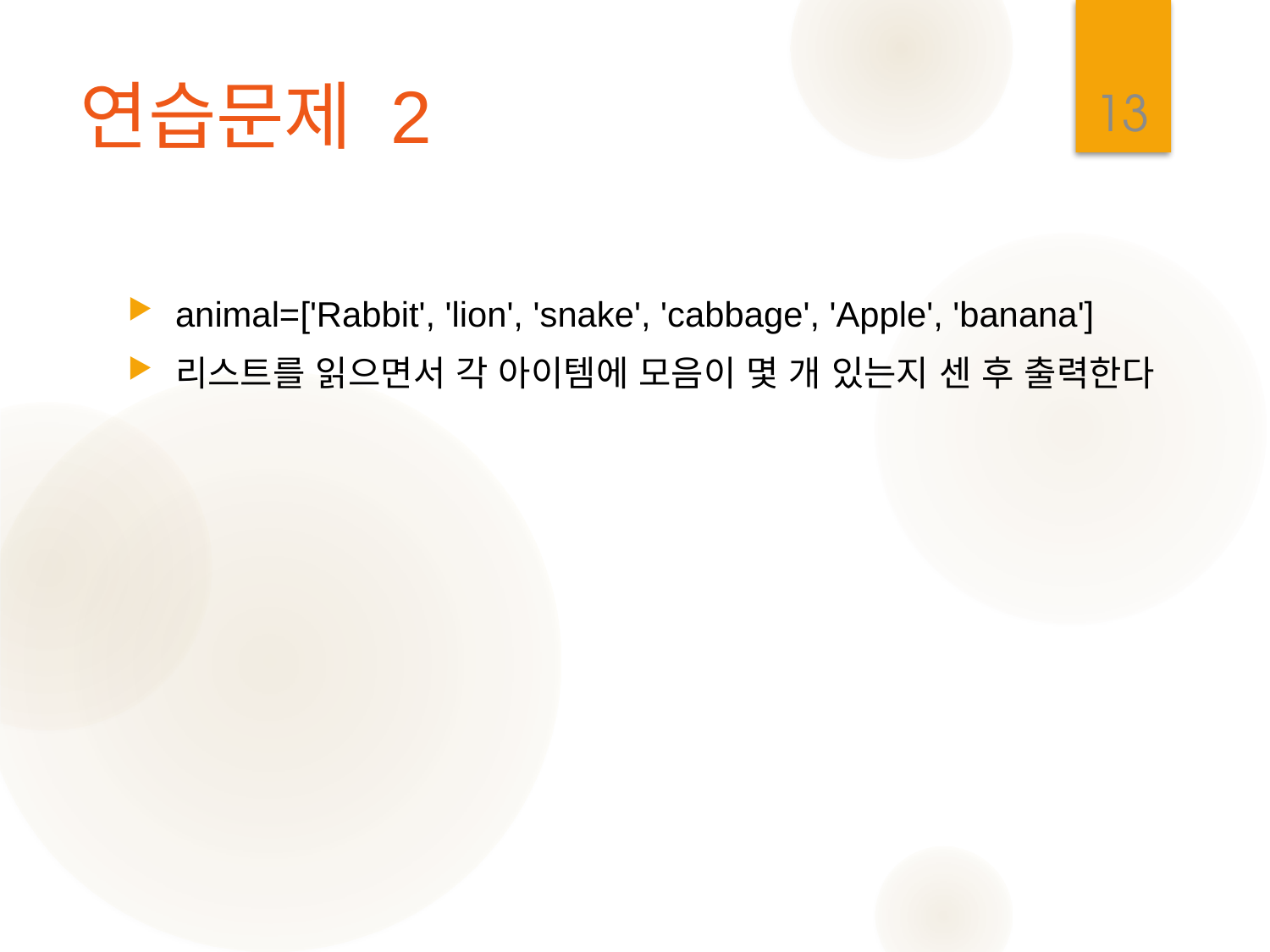

13
# 연습문제 2
animal=['Rabbit', 'lion', 'snake', 'cabbage', 'Apple', 'banana']
리스트를 읽으면서 각 아이템에 모음이 몇 개 있는지 센 후 출력한다